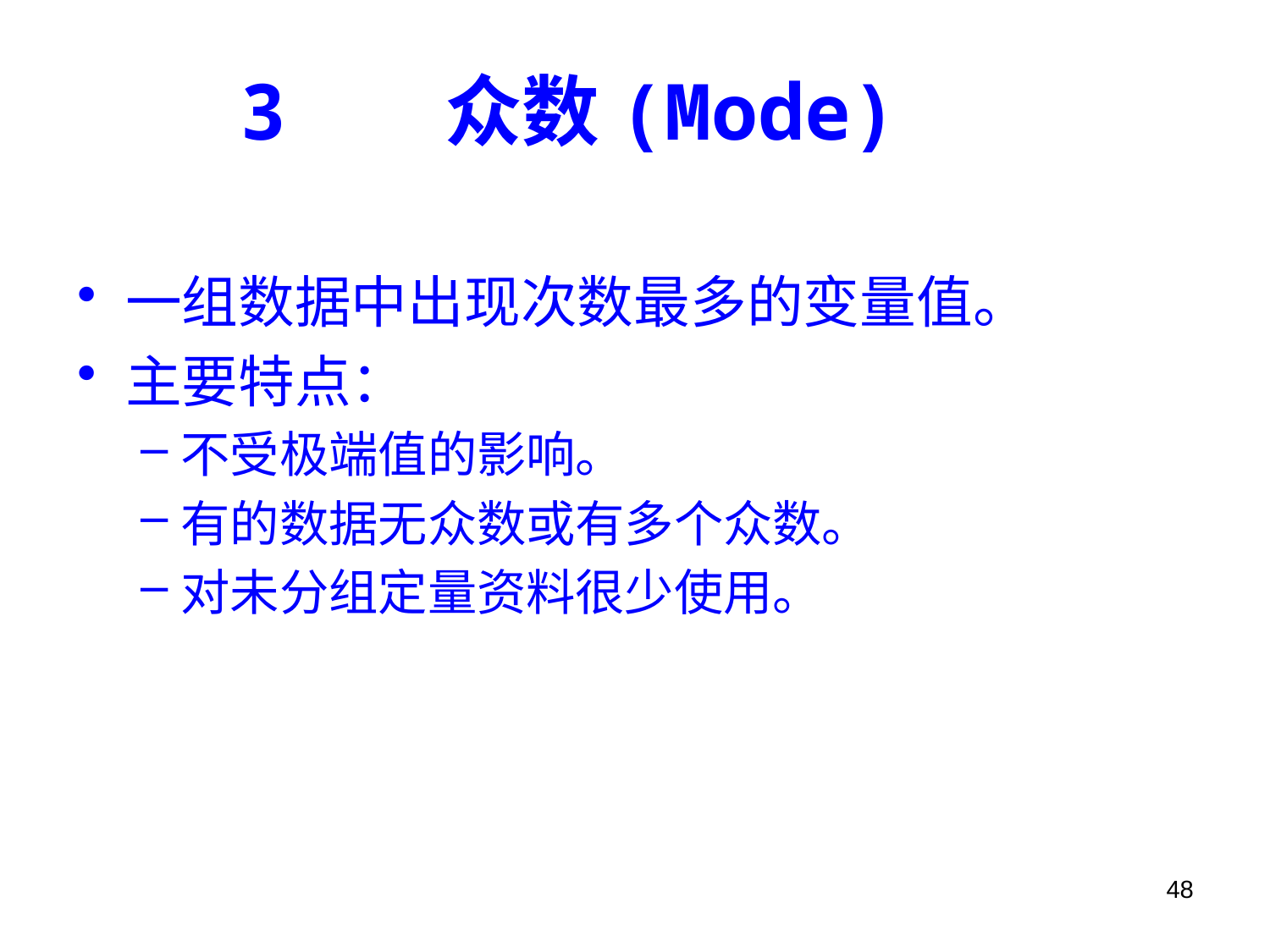

# 3   众数(Mode)
一组数据中出现次数最多的变量值。
主要特点：
不受极端值的影响。
有的数据无众数或有多个众数。
对未分组定量资料很少使用。

48